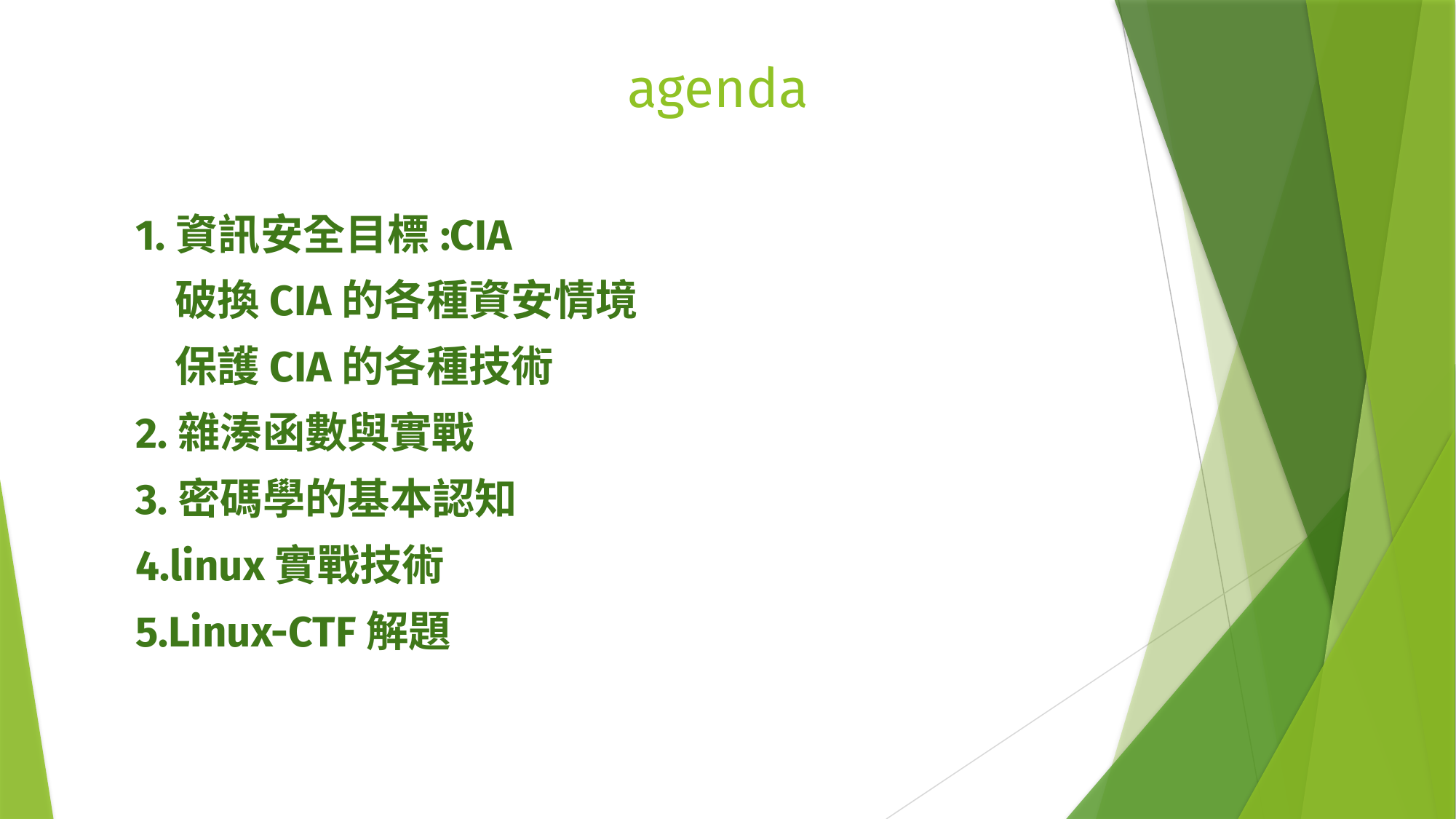

agenda
1.資訊安全目標:CIA
   破換CIA的各種資安情境
   保護CIA的各種技術
2.雜湊函數與實戰
3.密碼學的基本認知
4.linux實戰技術
5.Linux-CTF解題